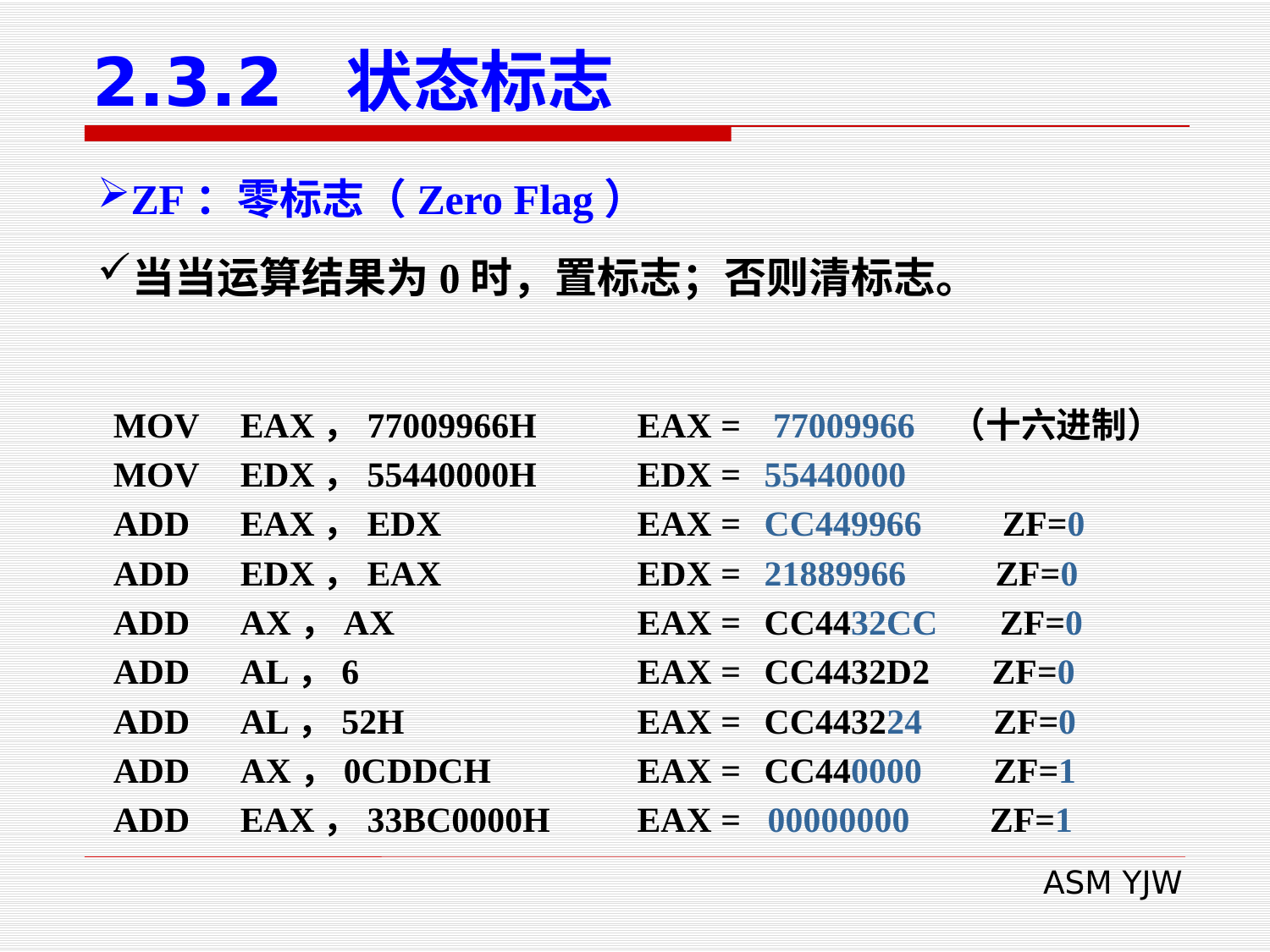

# 2.3.2  状态标志
ZF：零标志（Zero Flag）
当当运算结果为0时，置标志；否则清标志。

EAX =	 77009966   （十六进制）
EDX =	55440000
EAX =	CC449966         ZF=0
EDX =	21889966          ZF=0
EAX =	CC4432CC       ZF=0
EAX =	CC4432D2       ZF=0
EAX =	CC443224        ZF=0
EAX =	CC440000        ZF=1
EAX =   00000000         ZF=1
MOV	EAX，77009966H
MOV	EDX，55440000H
ADD	EAX，EDX
ADD	EDX，EAX
ADD	AX，AX
ADD	AL，6
ADD	AL，52H
ADD	AX，0CDDCH
ADD	EAX，33BC0000H